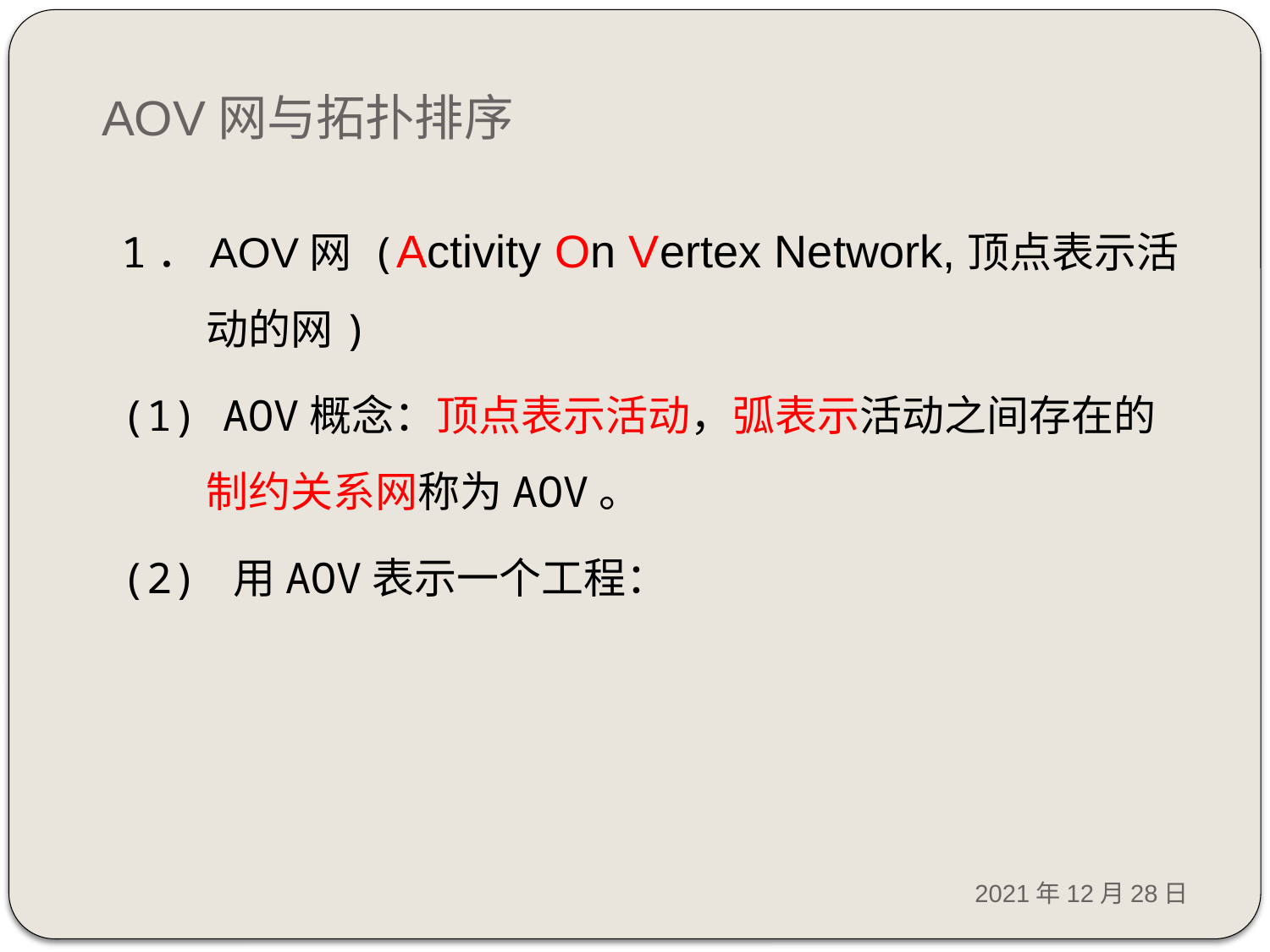

# AOV网与拓扑排序
1．AOV网 (Activity On Vertex Network,顶点表示活动的网)
(1) AOV概念：顶点表示活动，弧表示活动之间存在的制约关系网称为AOV。
(2) 用AOV表示一个工程：

2021年12月28日